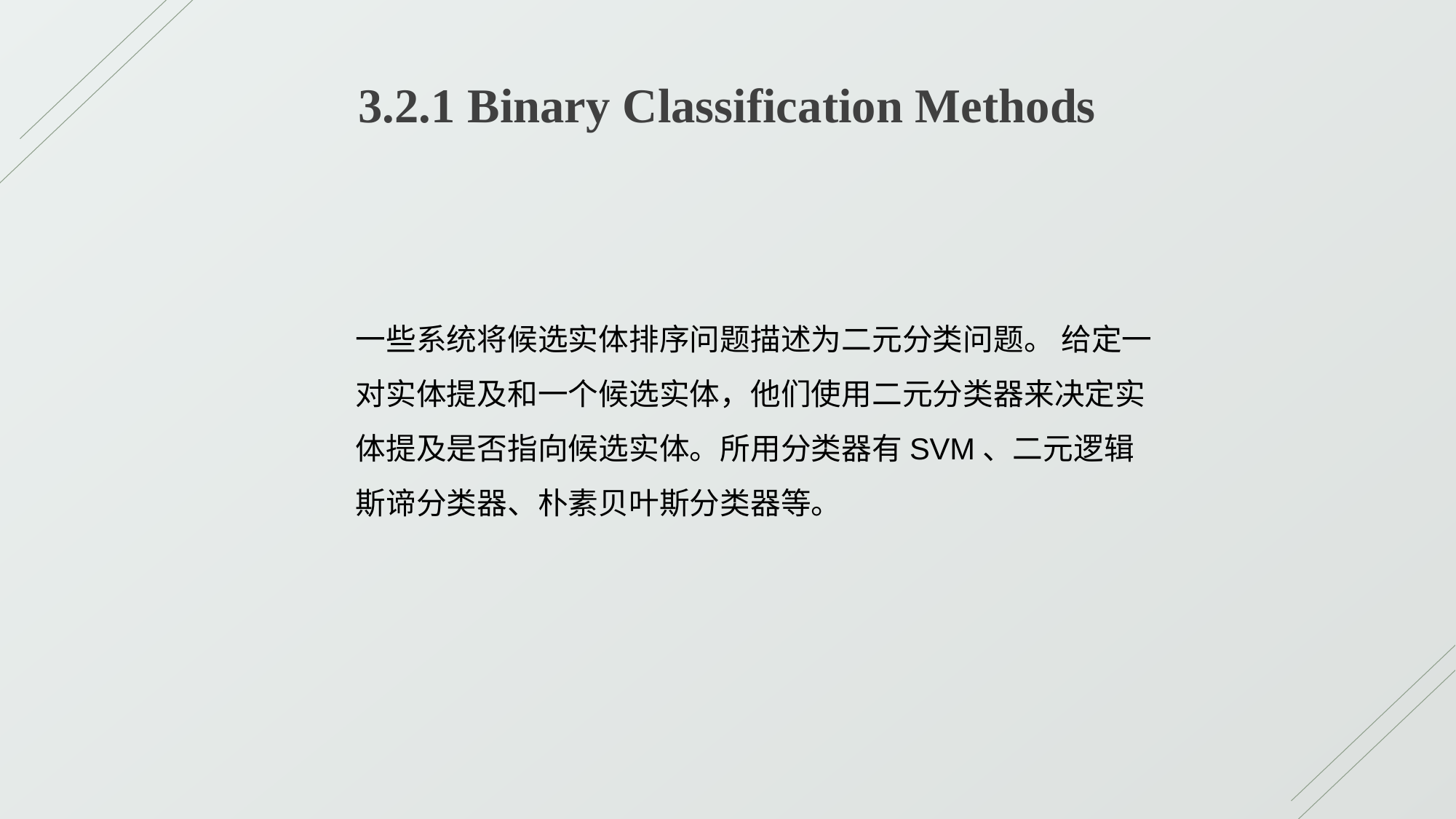

3.2.1 Binary Classification Methods

一些系统将候选实体排序问题描述为二元分类问题。 给定一对实体提及和一个候选实体，他们使用二元分类器来决定实体提及是否指向候选实体。所用分类器有SVM、二元逻辑斯谛分类器、朴素贝叶斯分类器等。